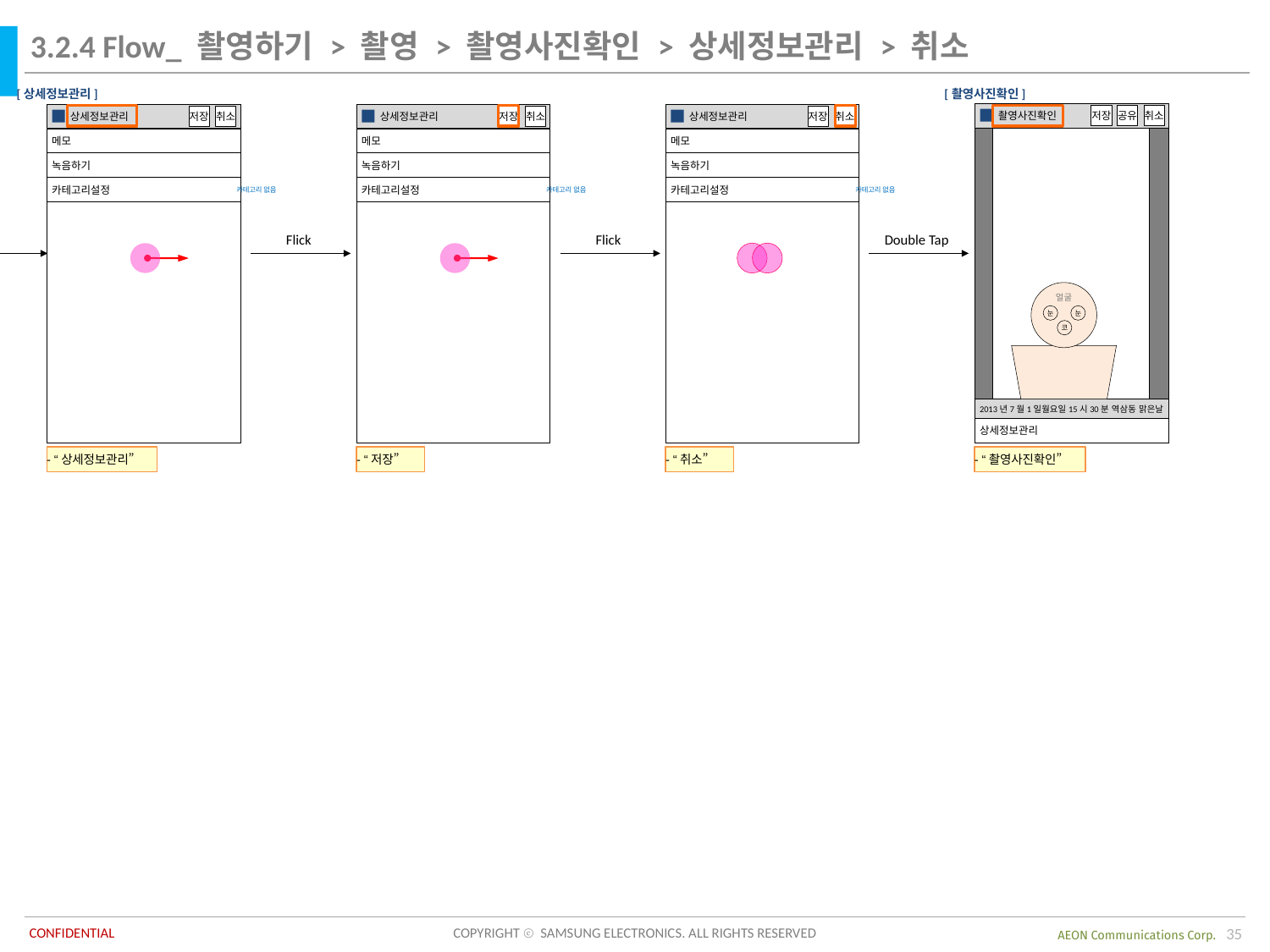

3.2.4 Flow_ 촬영하기 > 촬영 > 촬영사진확인 > 상세정보관리 > 취소
[상세정보관리]
[촬영사진확인]

         촬영사진확인

저장
공유
취소

_이미지_
2013년7월1일월요일15시30분 역삼동 맑은날
상세정보관리

         상세정보관리

저장
취소
메모
녹음하기
카테고리설정
카테고리 없음

         상세정보관리

저장
취소
메모
녹음하기
카테고리설정
카테고리 없음

         상세정보관리

저장
취소
메모
녹음하기
카테고리설정
카테고리 없음

얼굴
눈
눈
코

Flick
Flick
Double Tap

- “상세정보관리”
- “저장”
- “취소”
- “촬영사진확인”
35